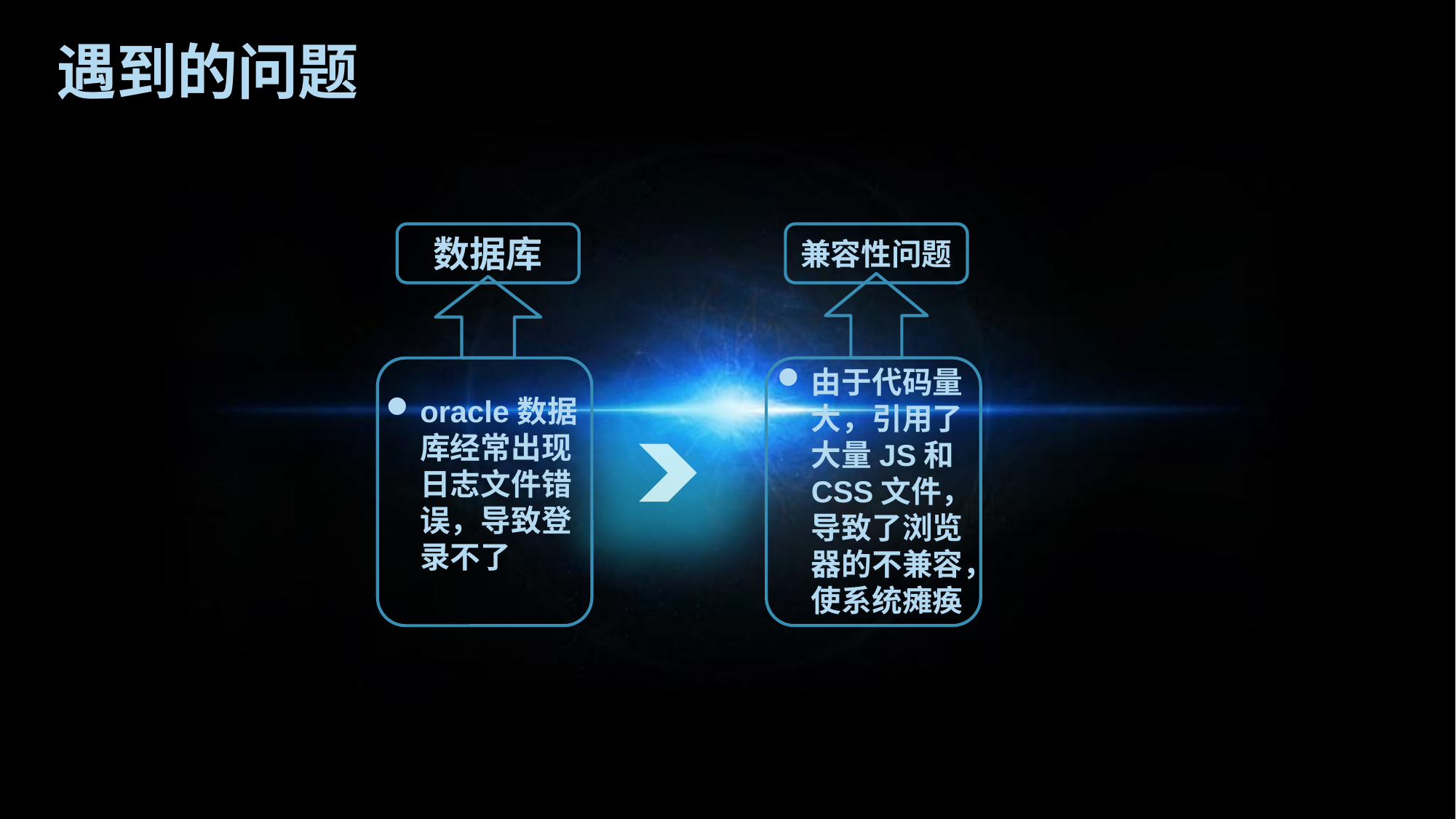

遇到的问题
数据库
兼容性问题

由于代码量大，引用了大量JS和CSS文件，导致了浏览器的不兼容，使系统瘫痪

oracle数据库经常出现日志文件错误，导致登录不了